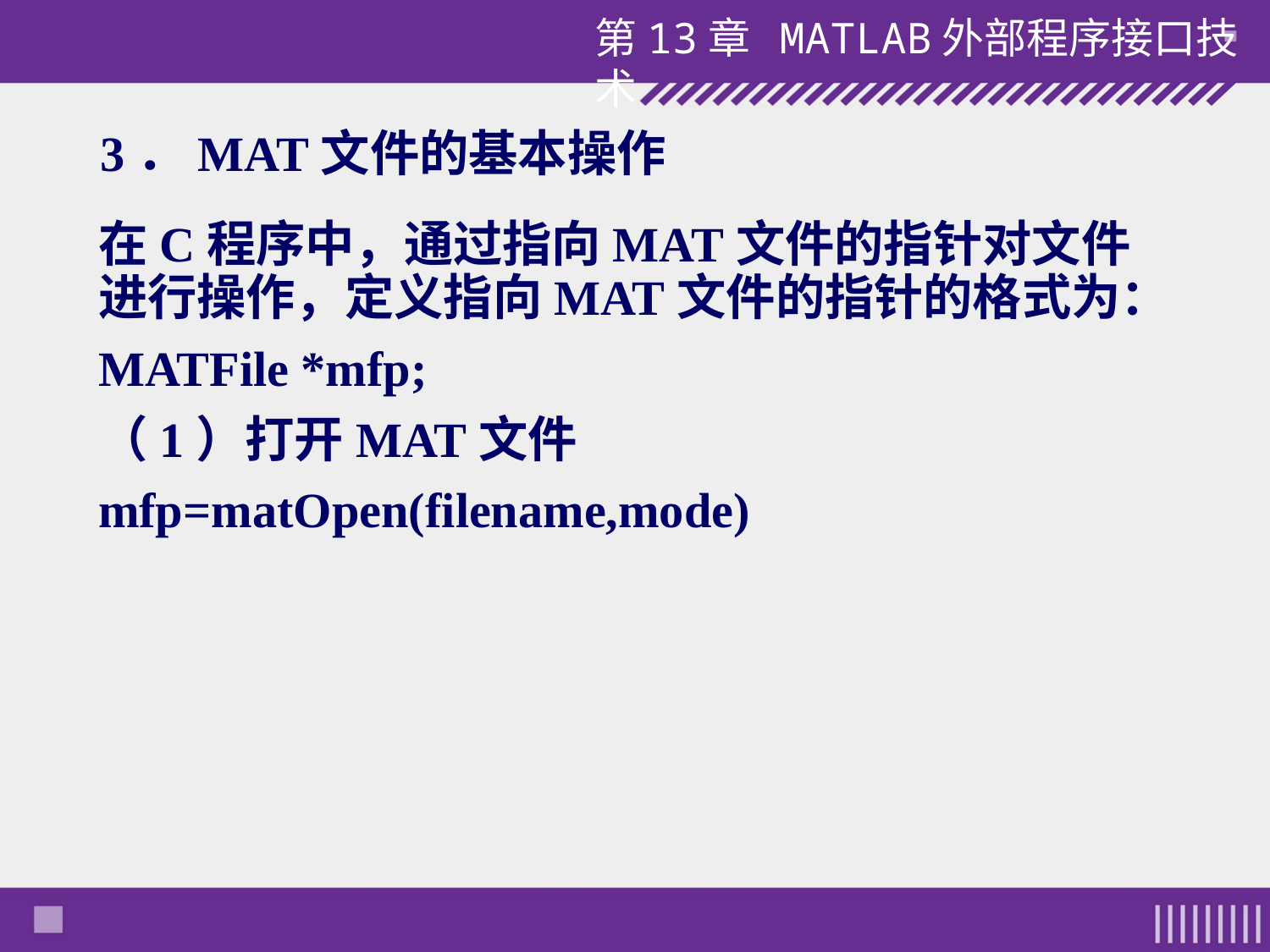

# 3．MAT文件的基本操作
在C程序中，通过指向MAT文件的指针对文件进行操作，定义指向MAT文件的指针的格式为：
MATFile *mfp;
（1）打开MAT文件
mfp=matOpen(filename,mode)